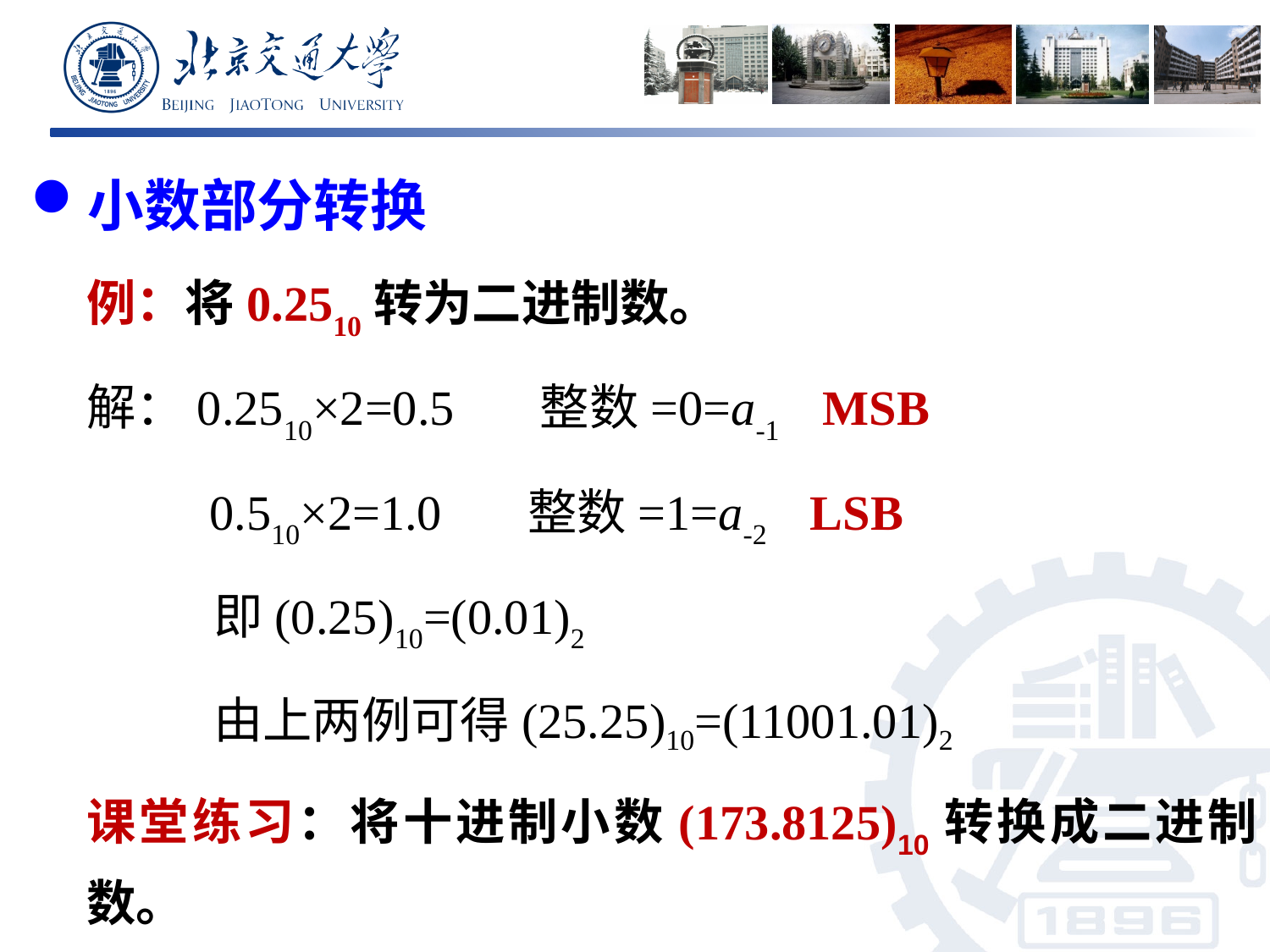

小数部分转换
例：将0.2510转为二进制数。
解：0.2510×2=0.5      整数=0=a-1      MSB
          0.510×2=1.0      整数=1=a-2      LSB
	即(0.25)10=(0.01)2
	由上两例可得(25.25)10=(11001.01)2
课堂练习：将十进制小数(173.8125)10转换成二进制数。
	(173.8125)10=(10101101.1101)2